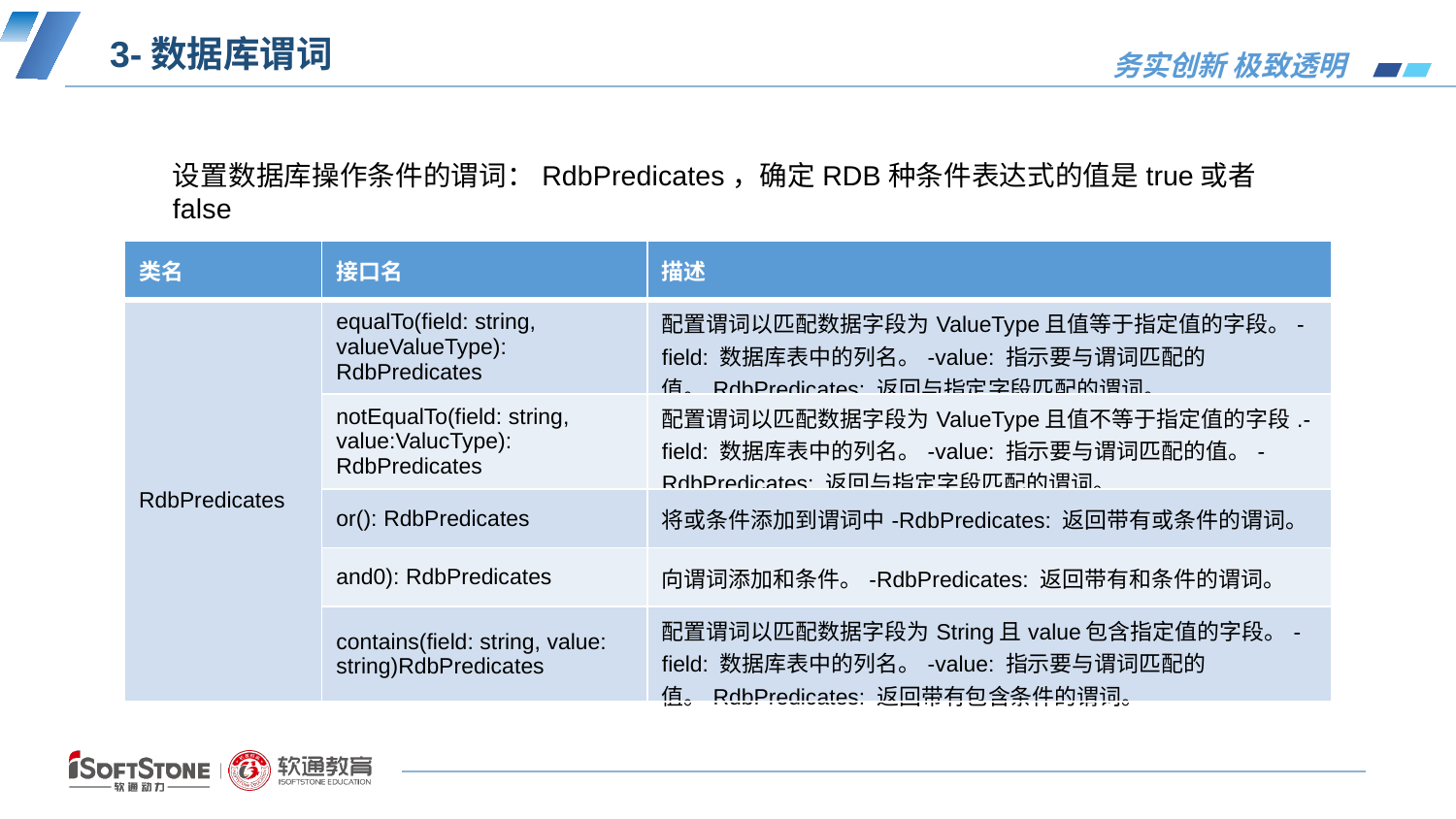

# 3-数据库谓词
设置数据库操作条件的谓词：RdbPredicates，确定RDB种条件表达式的值是true或者false
| 类名 | 接口名 | 描述 |
| --- | --- | --- |
| RdbPredicates | equalTo(field: string, valueValueType): RdbPredicates | 配置谓词以匹配数据字段为ValueType且值等于指定值的字段。-field: 数据库表中的列名。-value: 指示要与谓词匹配的值。RdbPredicates: 返回与指定字段匹配的谓词。 |
|  | notEqualTo(field: string, value:ValucType): RdbPredicates | 配置谓词以匹配数据字段为ValueType且值不等于指定值的字段.-field: 数据库表中的列名。-value: 指示要与谓词匹配的值。-RdbPredicates: 返回与指定字段匹配的谓词。 |
|  | or(): RdbPredicates | 将或条件添加到谓词中-RdbPredicates: 返回带有或条件的谓词。 |
|  | and0): RdbPredicates | 向谓词添加和条件。-RdbPredicates: 返回带有和条件的谓词。 |
|  | contains(field: string, value: string)RdbPredicates | 配置谓词以匹配数据字段为String且value包含指定值的字段。-field: 数据库表中的列名。-value: 指示要与谓词匹配的值。RdbPredicates: 返回带有包含条件的谓词。 |